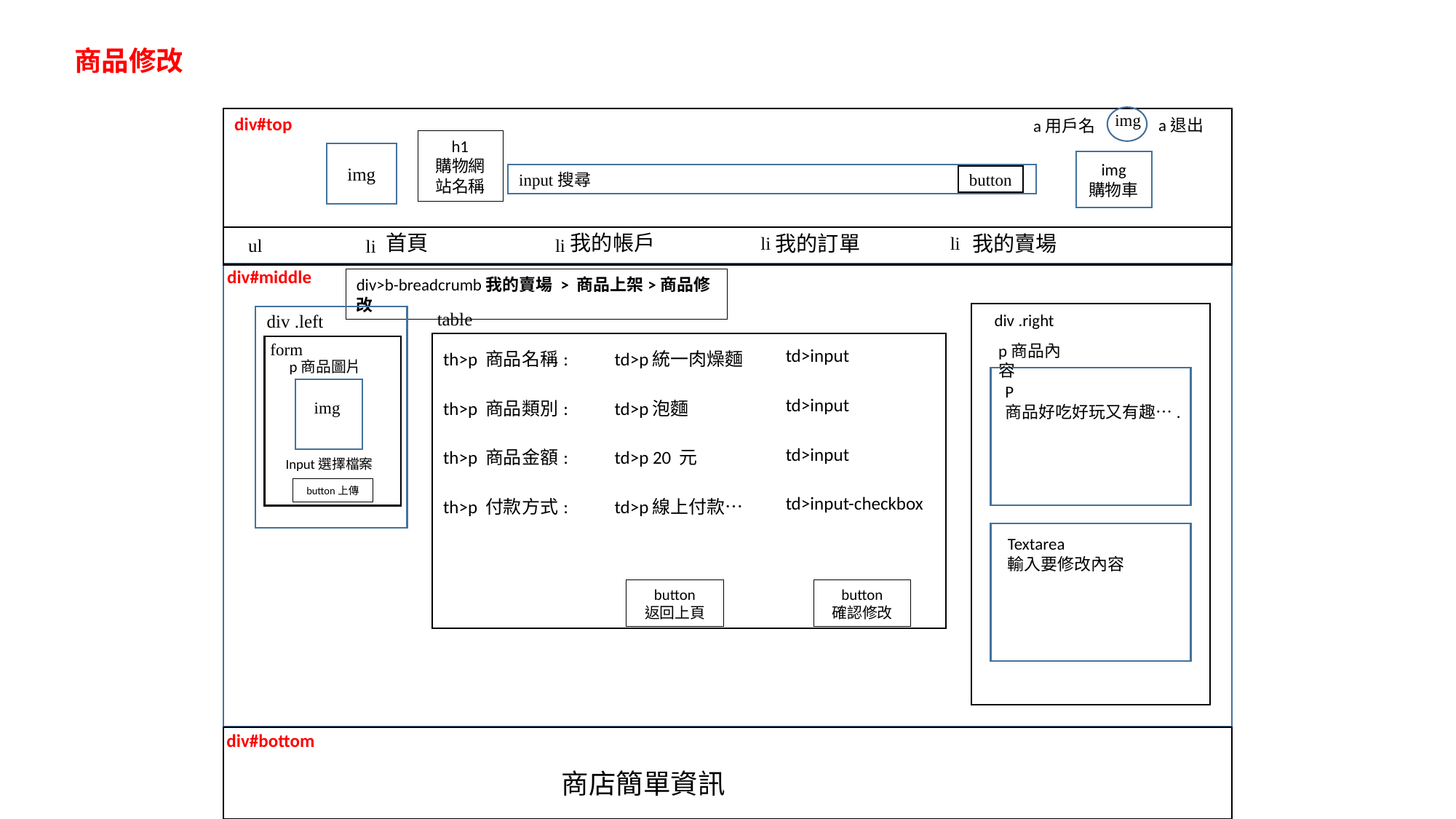

商品修改
img
div#top

a退出
a用戶名
h1
購物網站名稱
img
img
購物車
input搜尋
button
首頁
我的帳戶
我的訂單
我的賣場
li
li

li
ul
li
div#middle

div>b-breadcrumb我的賣場 > 商品上架>商品修改
table

div .right
div .left

form
| th>p 商品名稱: | td>p統一肉燥麵 | td>input |
| --- | --- | --- |
| th>p 商品類別: | td>p泡麵 | td>input |
| th>p 商品金額: | td>p 20 元 | td>input |
| th>p 付款方式: | td>p線上付款… | td>input-checkbox |
|  |  |  |
|  |  |  |
p商品內容

p商品圖片

P
商品好吃好玩又有趣….

img
Input選擇檔案
button上傳

Textarea
輸入要修改內容
button
返回上頁
button
確認修改
div#bottom

商店簡單資訊